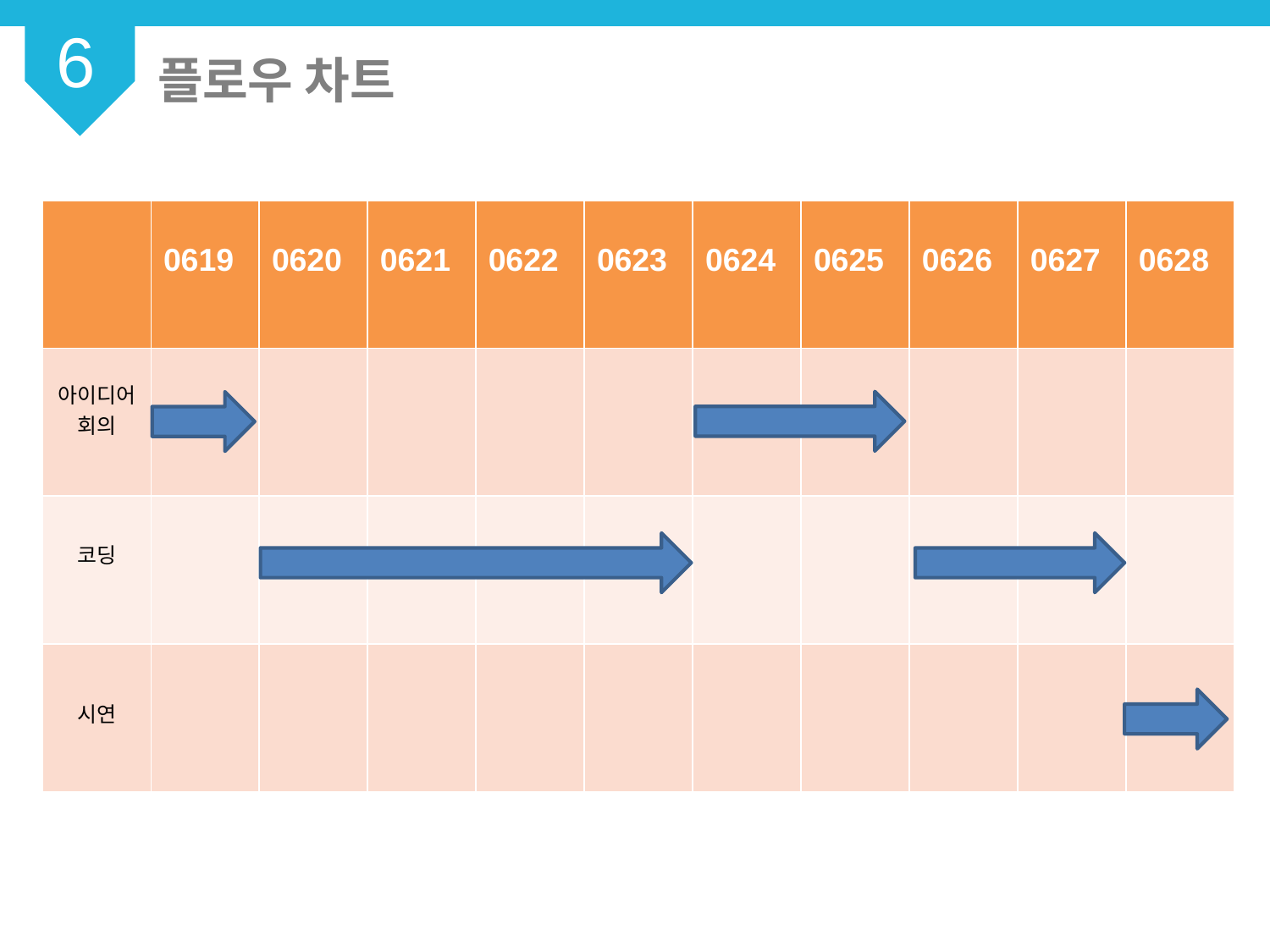

6

플로우 차트
|  | 0619 | 0620 | 0621 | 0622 | 0623 | 0624 | 0625 | 0626 | 0627 | 0628 |
| --- | --- | --- | --- | --- | --- | --- | --- | --- | --- | --- |
| 아이디어회의 |  |  |  |  |  |  |  |  |  |  |
| 코딩 |  |  |  |  |  |  |  |  |  |  |
| 시연 |  |  |  |  |  |  |  |  |  |  |